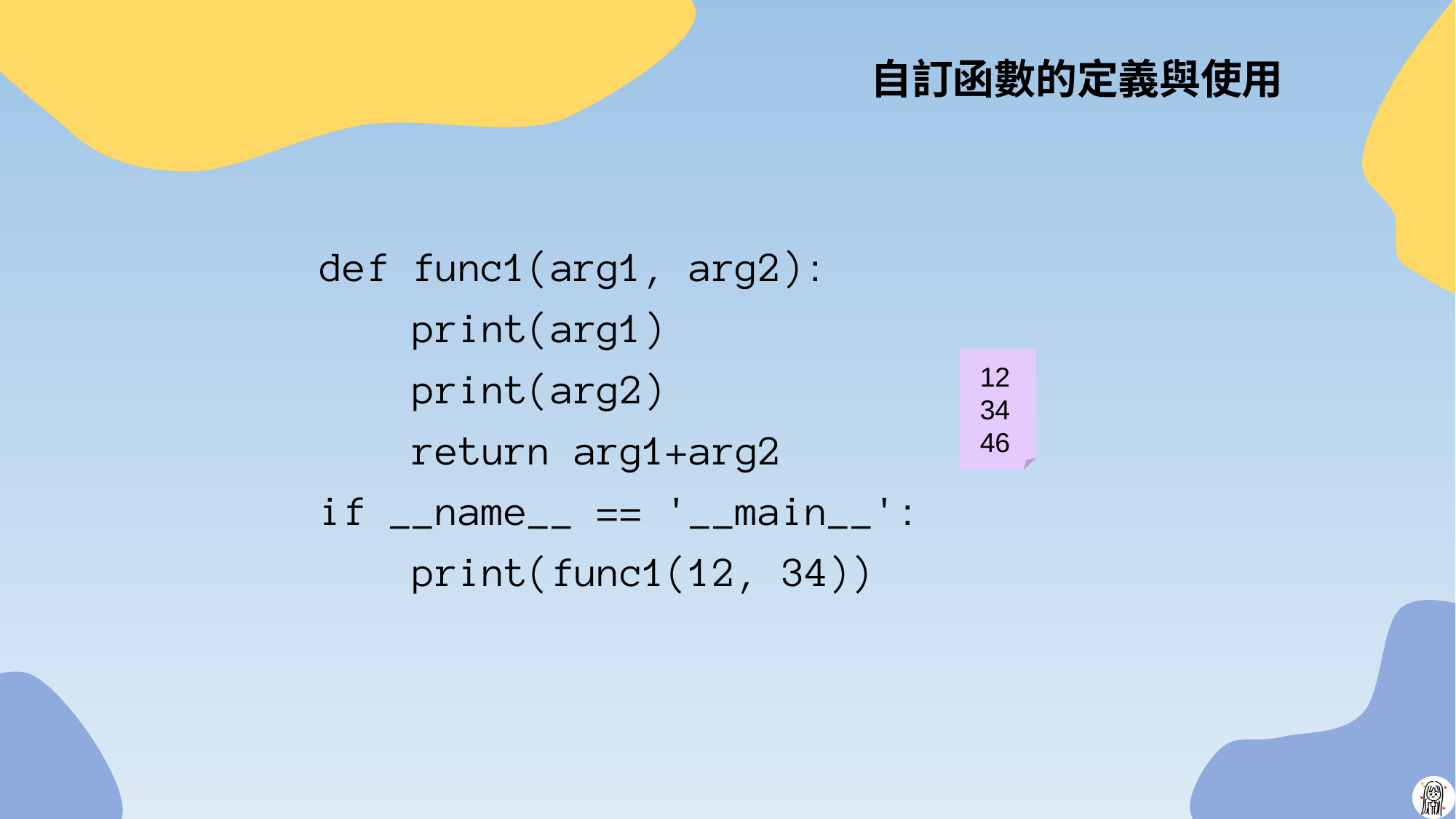

# 自訂函數的定義與使用
def func1(arg1, arg2):
    print(arg1)
    print(arg2)
    return arg1+arg2
if __name__ == '__main__':
    print(func1(12, 34))

12
34
46
28